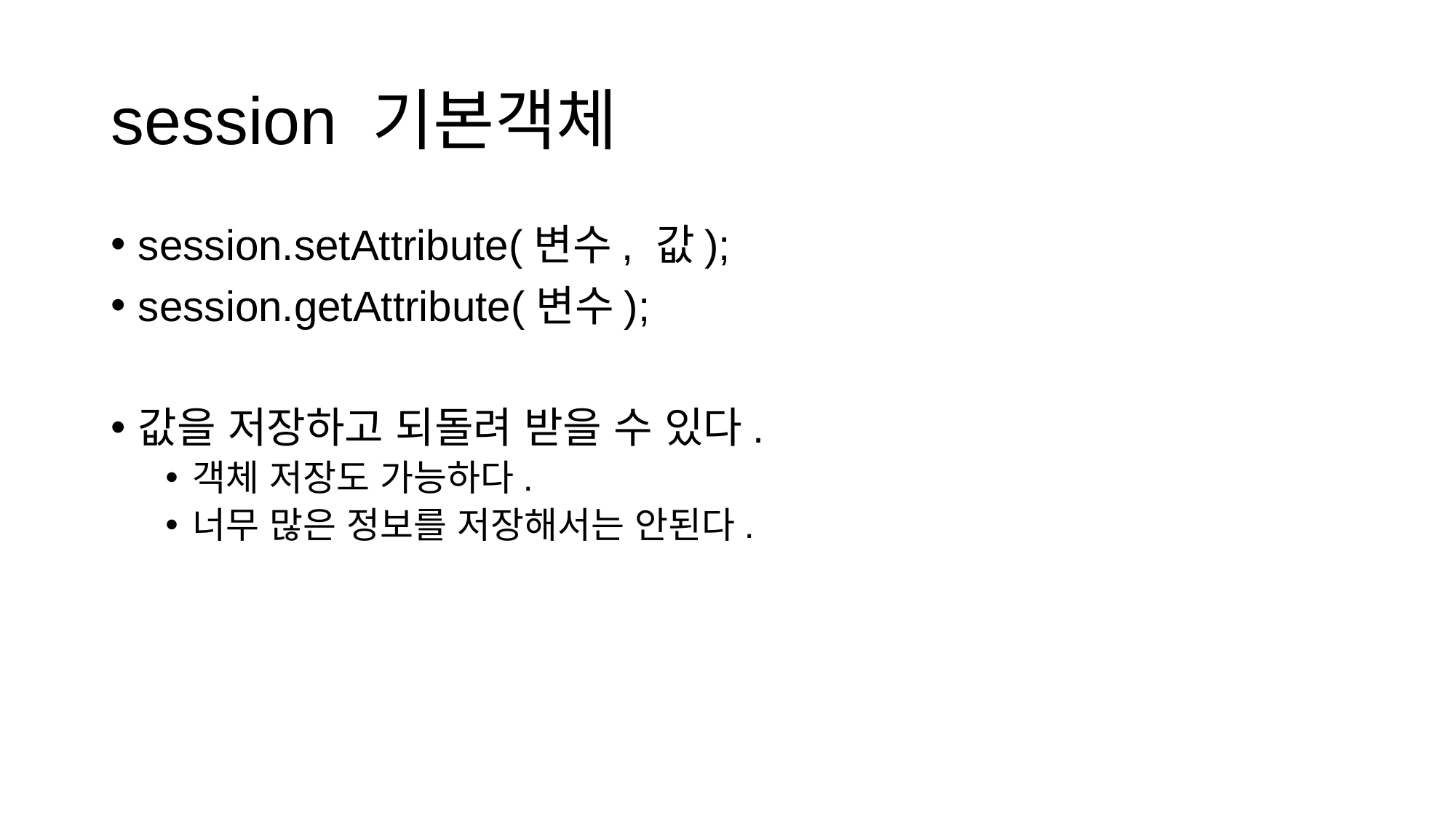

# session 기본객체
session.setAttribute(변수, 값);
session.getAttribute(변수);

값을 저장하고 되돌려 받을 수 있다.
객체 저장도 가능하다.
너무 많은 정보를 저장해서는 안된다.